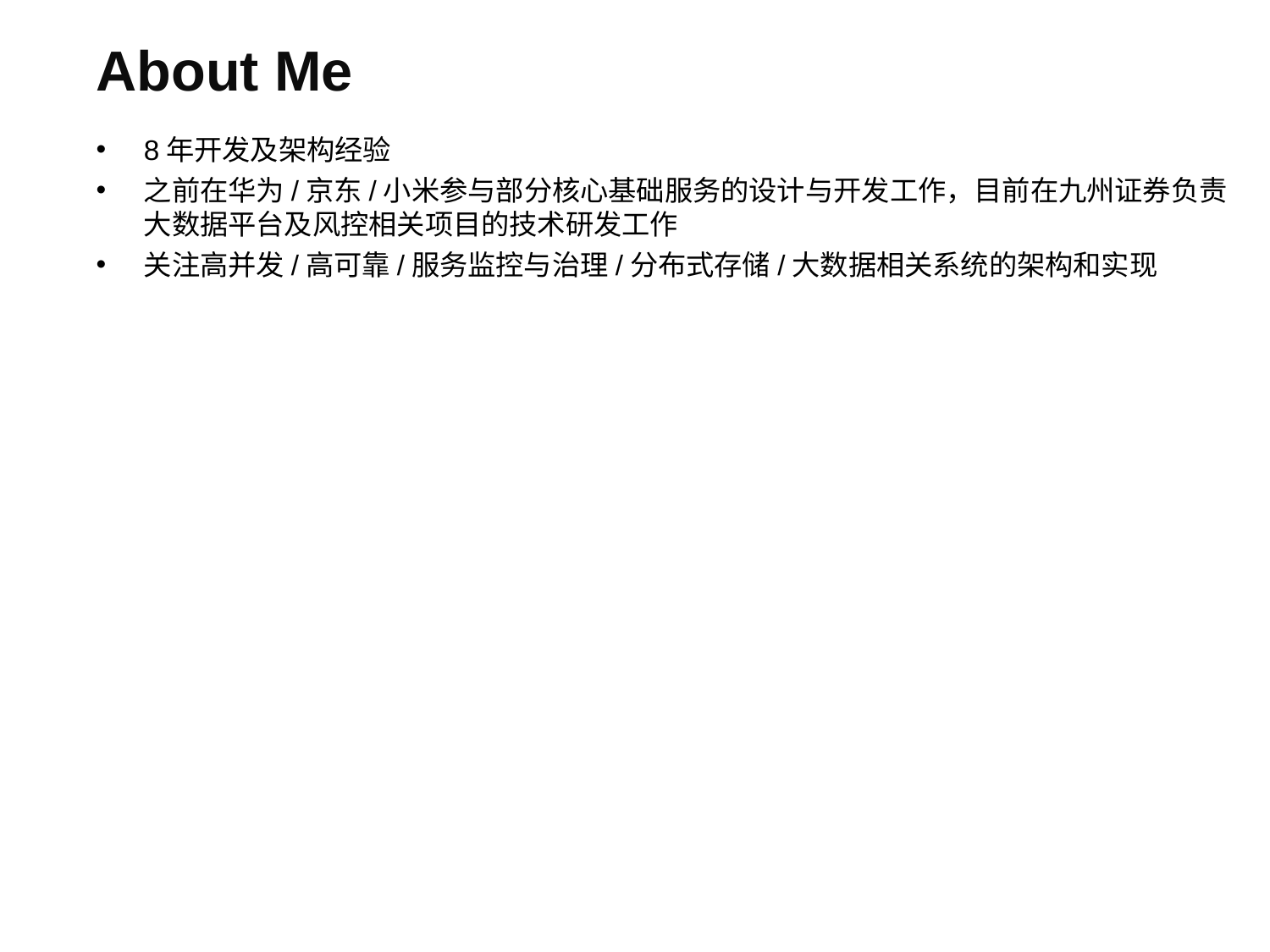

About Me
8年开发及架构经验
之前在华为/京东/小米参与部分核心基础服务的设计与开发工作，目前在九州证券负责大数据平台及风控相关项目的技术研发工作
关注高并发/高可靠/服务监控与治理/分布式存储/大数据相关系统的架构和实现